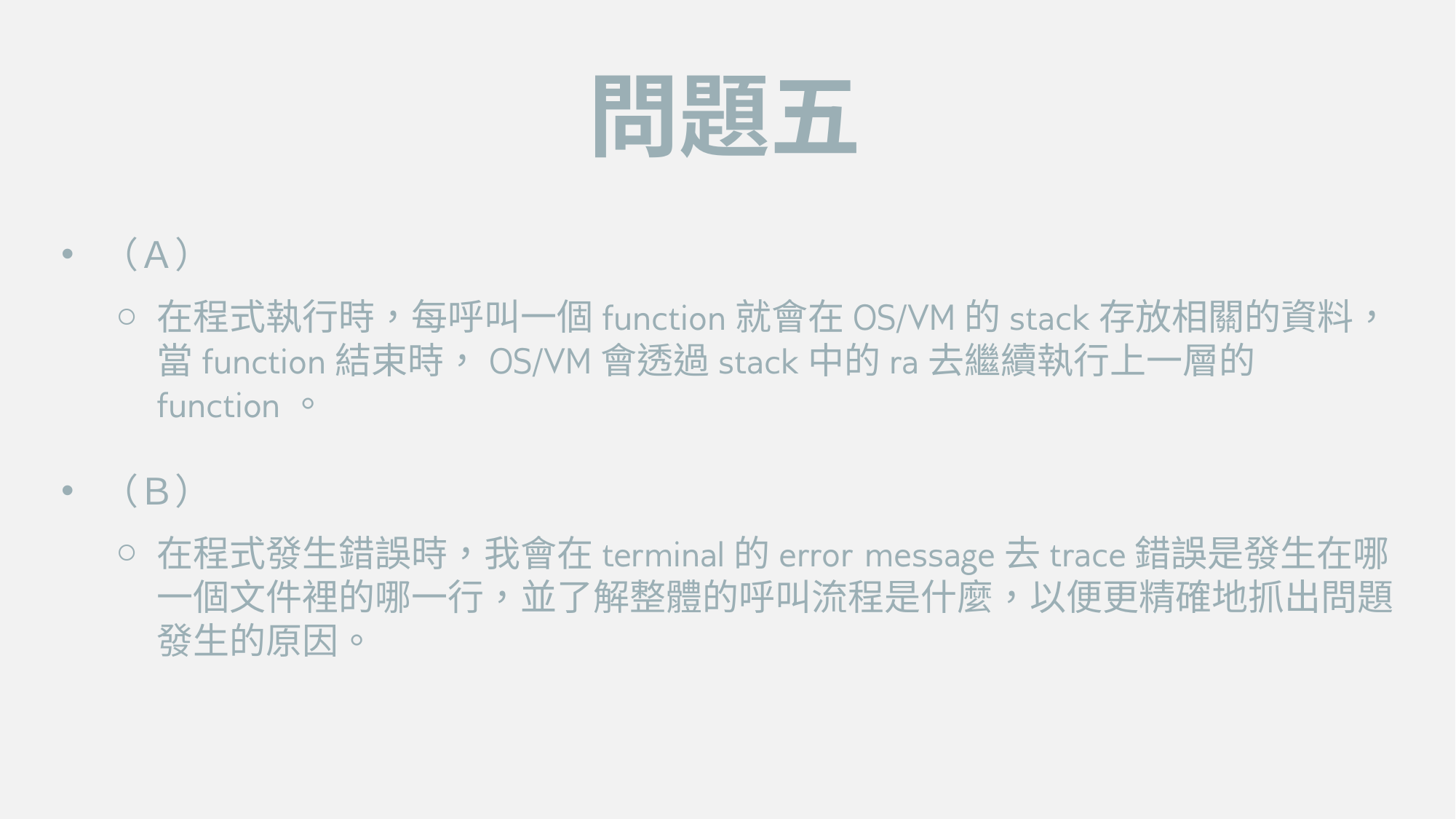

問題五
（Ａ）
在程式執行時，每呼叫一個function就會在OS/VM的stack存放相關的資料，當function結束時，OS/VM會透過stack中的ra去繼續執行上一層的function。

（Ｂ）
在程式發生錯誤時，我會在terminal的error message去trace錯誤是發生在哪一個文件裡的哪一行，並了解整體的呼叫流程是什麼，以便更精確地抓出問題發生的原因。